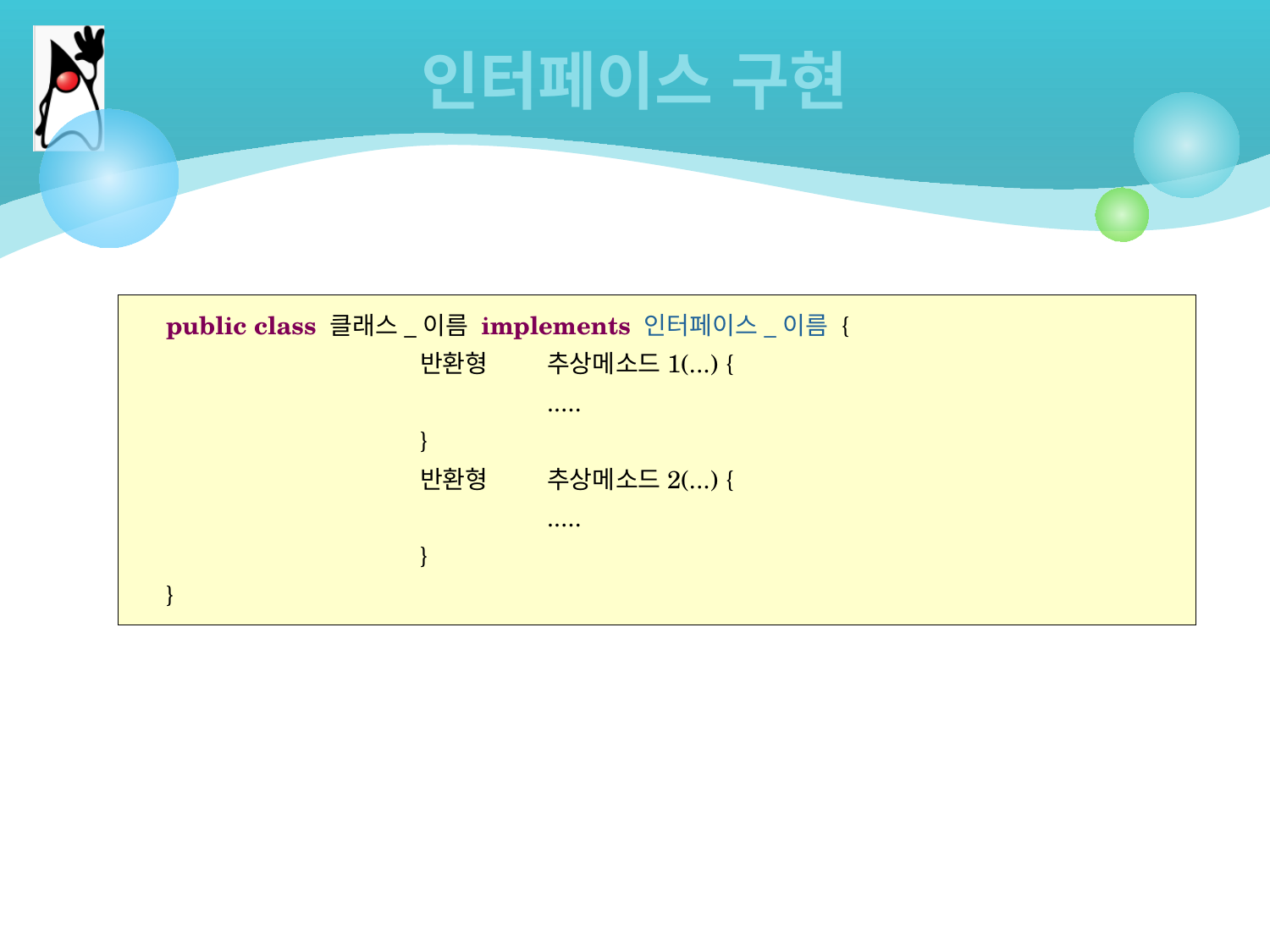

# 인터페이스 구현
public class 클래스_이름 implements 인터페이스_이름 {
		반환형 	추상메소드1(...) {
			.....
		}
		반환형 	추상메소드2(...) {
			.....
		}
}